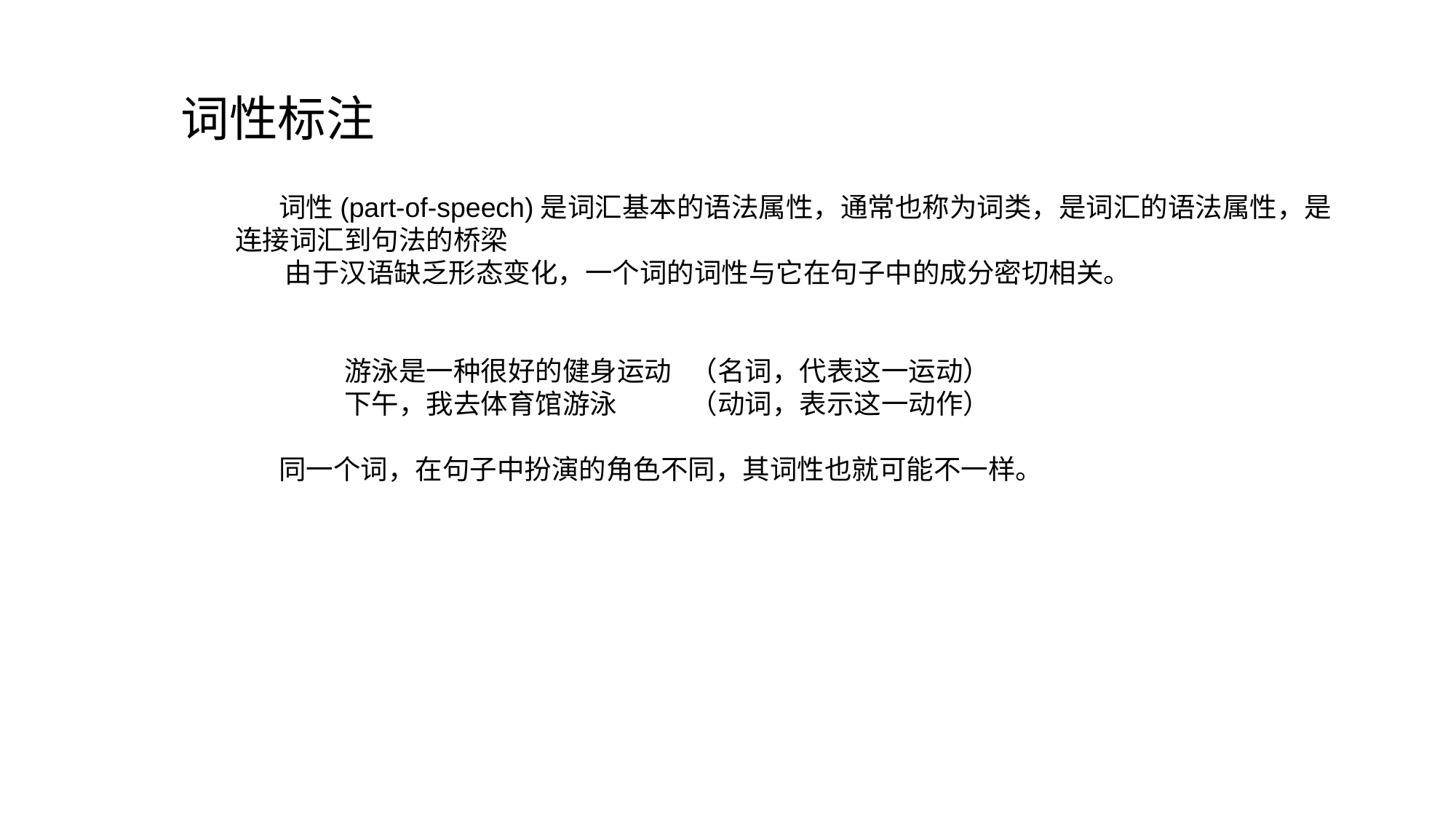

词性标注
      词性(part-of-speech)是词汇基本的语法属性，通常也称为词类，是词汇的语法属性，是连接词汇到句法的桥梁
       由于汉语缺乏形态变化，一个词的词性与它在句子中的成分密切相关。

	游泳是一种很好的健身运动   （名词，代表这一运动）
	下午，我去体育馆游泳	   （动词，表示这一动作）

      同一个词，在句子中扮演的角色不同，其词性也就可能不一样。